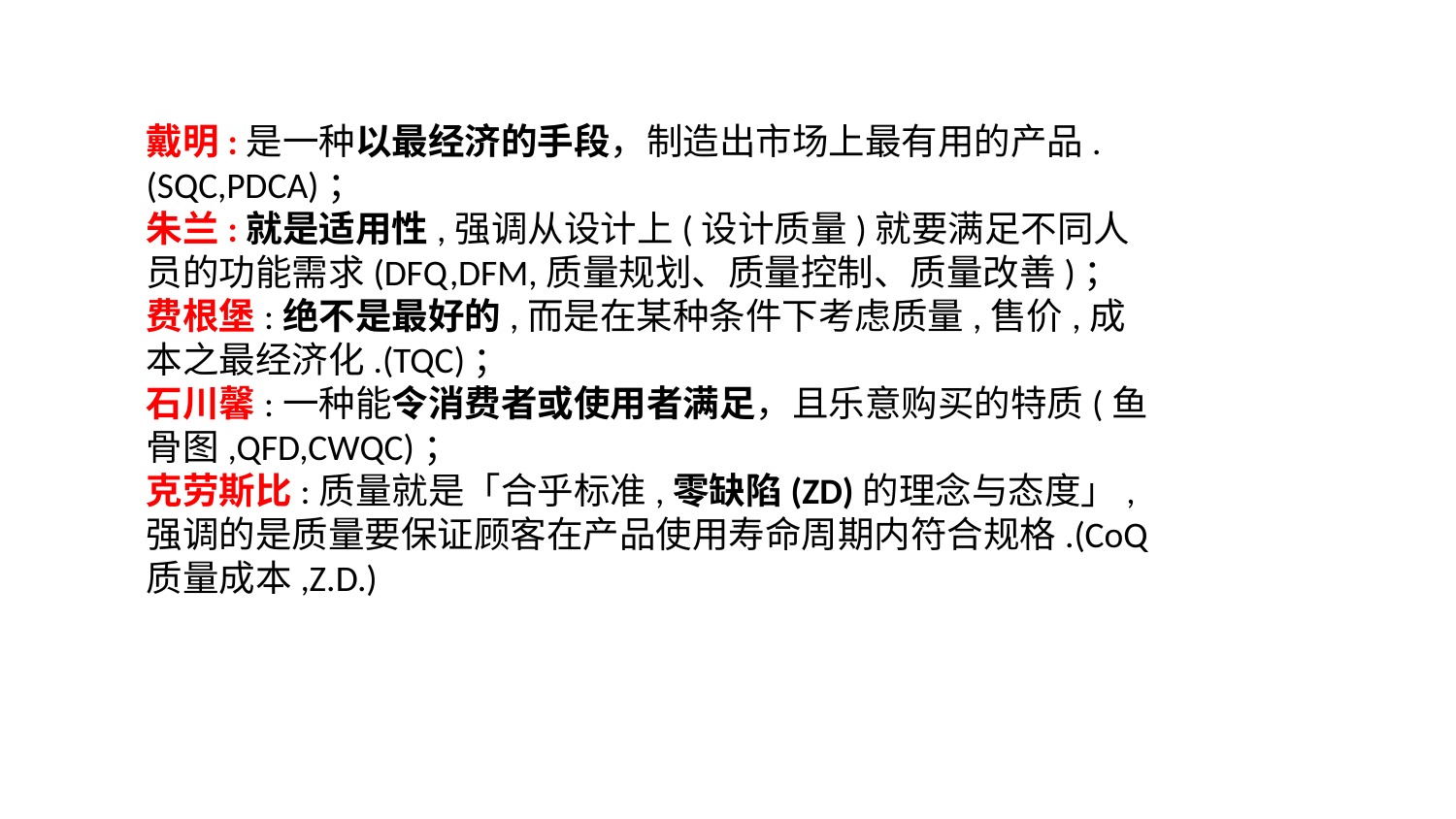

戴明:是一种以最经济的手段，制造出市场上最有用的产品.(SQC,PDCA)；
朱兰:就是适用性,强调从设计上(设计质量)就要满足不同人员的功能需求(DFQ,DFM,质量规划、质量控制、质量改善)；
费根堡:绝不是最好的,而是在某种条件下考虑质量,售价,成本之最经济化.(TQC)；
石川馨:一种能令消费者或使用者满足，且乐意购买的特质(鱼骨图,QFD,CWQC)；
克劳斯比:质量就是「合乎标准,零缺陷(ZD)的理念与态度」,强调的是质量要保证顾客在产品使用寿命周期内符合规格.(CoQ质量成本,Z.D.)